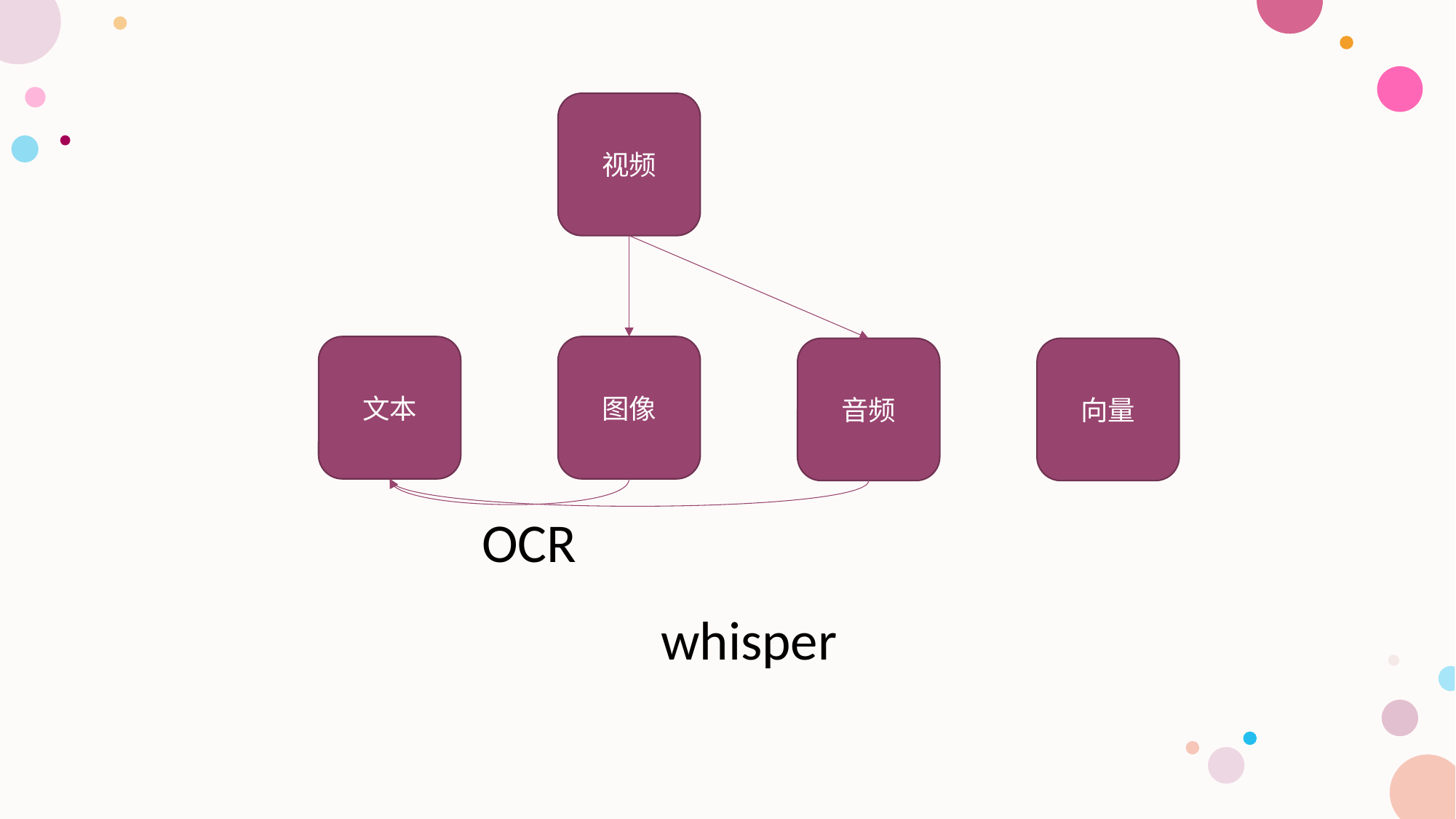

视频
文本
图像
音频
向量
OCR
whisper